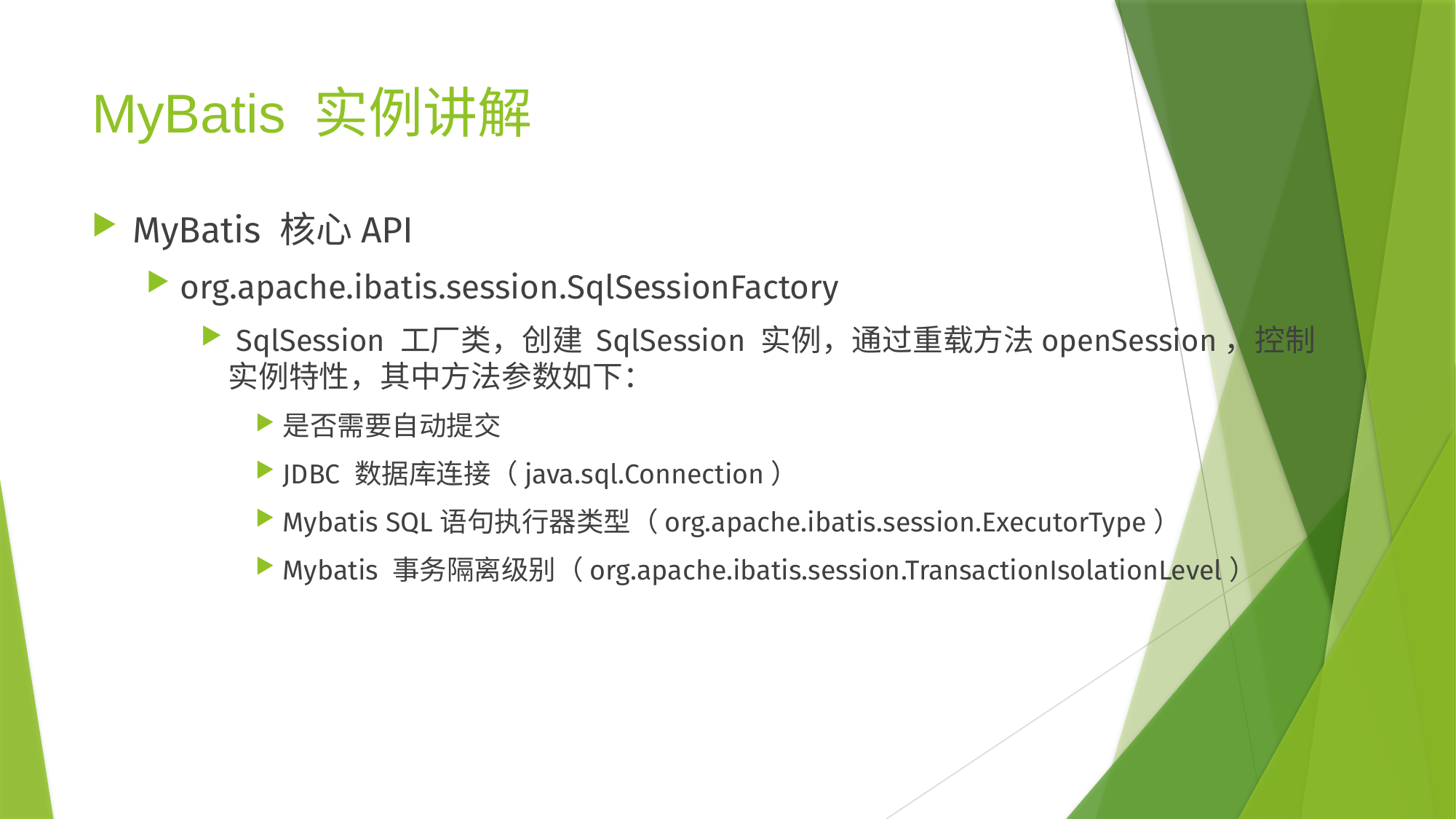

# MyBatis 实例讲解
MyBatis 核心API
org.apache.ibatis.session.SqlSessionFactory
 SqlSession 工厂类，创建 SqlSession 实例，通过重载方法openSession，控制实例特性，其中方法参数如下：
是否需要自动提交
JDBC 数据库连接（java.sql.Connection）
Mybatis SQL语句执行器类型（org.apache.ibatis.session.ExecutorType）
Mybatis 事务隔离级别（org.apache.ibatis.session.TransactionIsolationLevel）